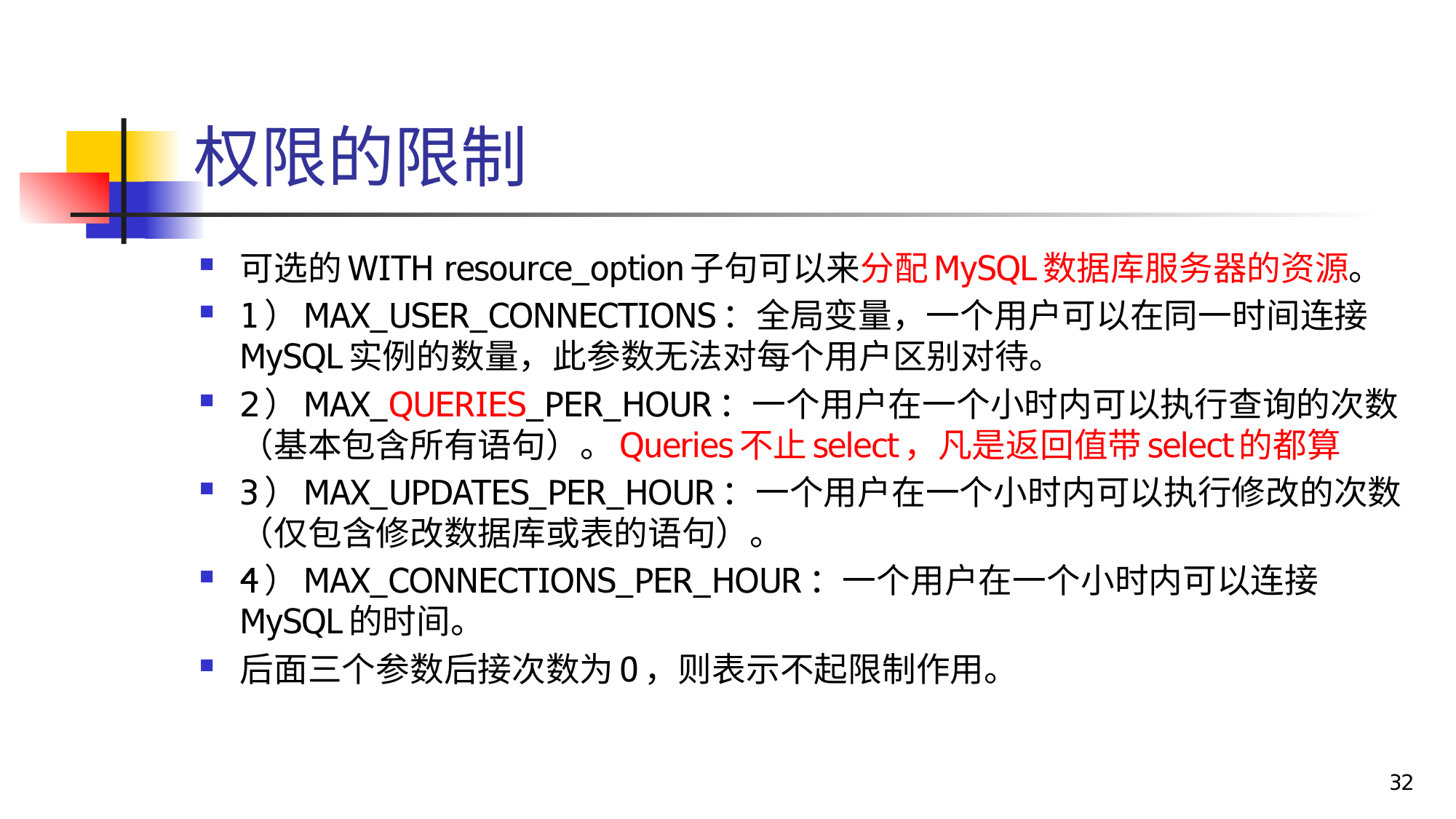

# 权限的限制
可选的WITH resource_option子句可以来分配MySQL数据库服务器的资源。
1）MAX_USER_CONNECTIONS：全局变量，一个用户可以在同一时间连接MySQL实例的数量，此参数无法对每个用户区别对待。
2）MAX_QUERIES_PER_HOUR：一个用户在一个小时内可以执行查询的次数（基本包含所有语句）。Queries不止select，凡是返回值带select的都算
3）MAX_UPDATES_PER_HOUR：一个用户在一个小时内可以执行修改的次数（仅包含修改数据库或表的语句）。
4）MAX_CONNECTIONS_PER_HOUR：一个用户在一个小时内可以连接MySQL的时间。
后面三个参数后接次数为0，则表示不起限制作用。

32